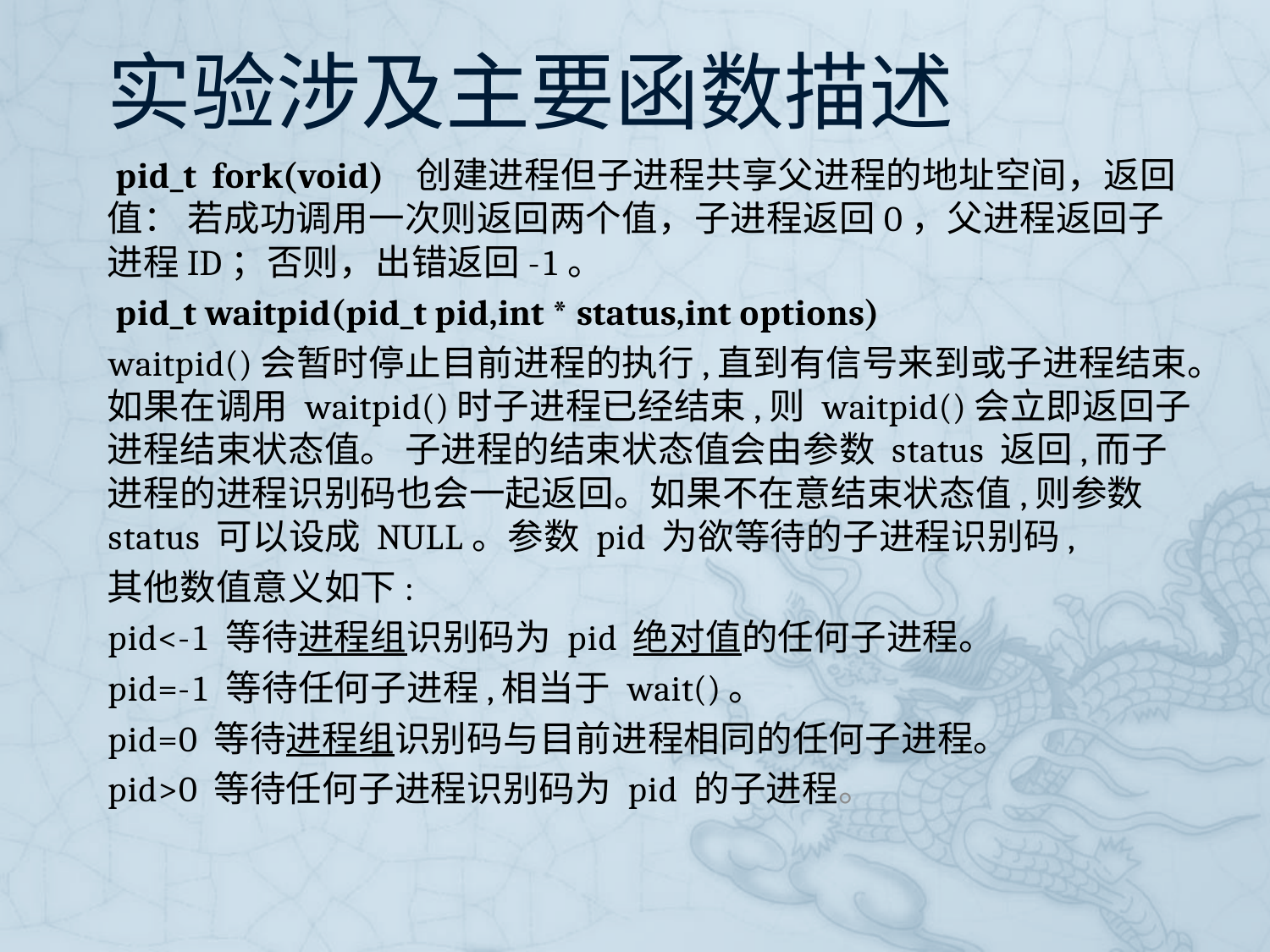

# 实验涉及主要函数描述
 pid_t  fork(void)   创建进程但子进程共享父进程的地址空间，返回值： 若成功调用一次则返回两个值，子进程返回0，父进程返回子进程ID；否则，出错返回-1。
 pid_t waitpid(pid_t pid,int * status,int options)
waitpid()会暂时停止目前进程的执行,直到有信号来到或子进程结束。如果在调用 waitpid()时子进程已经结束,则 waitpid()会立即返回子进程结束状态值。 子进程的结束状态值会由参数 status 返回,而子进程的进程识别码也会一起返回。如果不在意结束状态值,则参数 status 可以设成 NULL。参数 pid 为欲等待的子进程识别码,
其他数值意义如下:
pid<-1 等待进程组识别码为 pid 绝对值的任何子进程。
pid=-1 等待任何子进程,相当于 wait()。
pid=0 等待进程组识别码与目前进程相同的任何子进程。
pid>0 等待任何子进程识别码为 pid 的子进程。